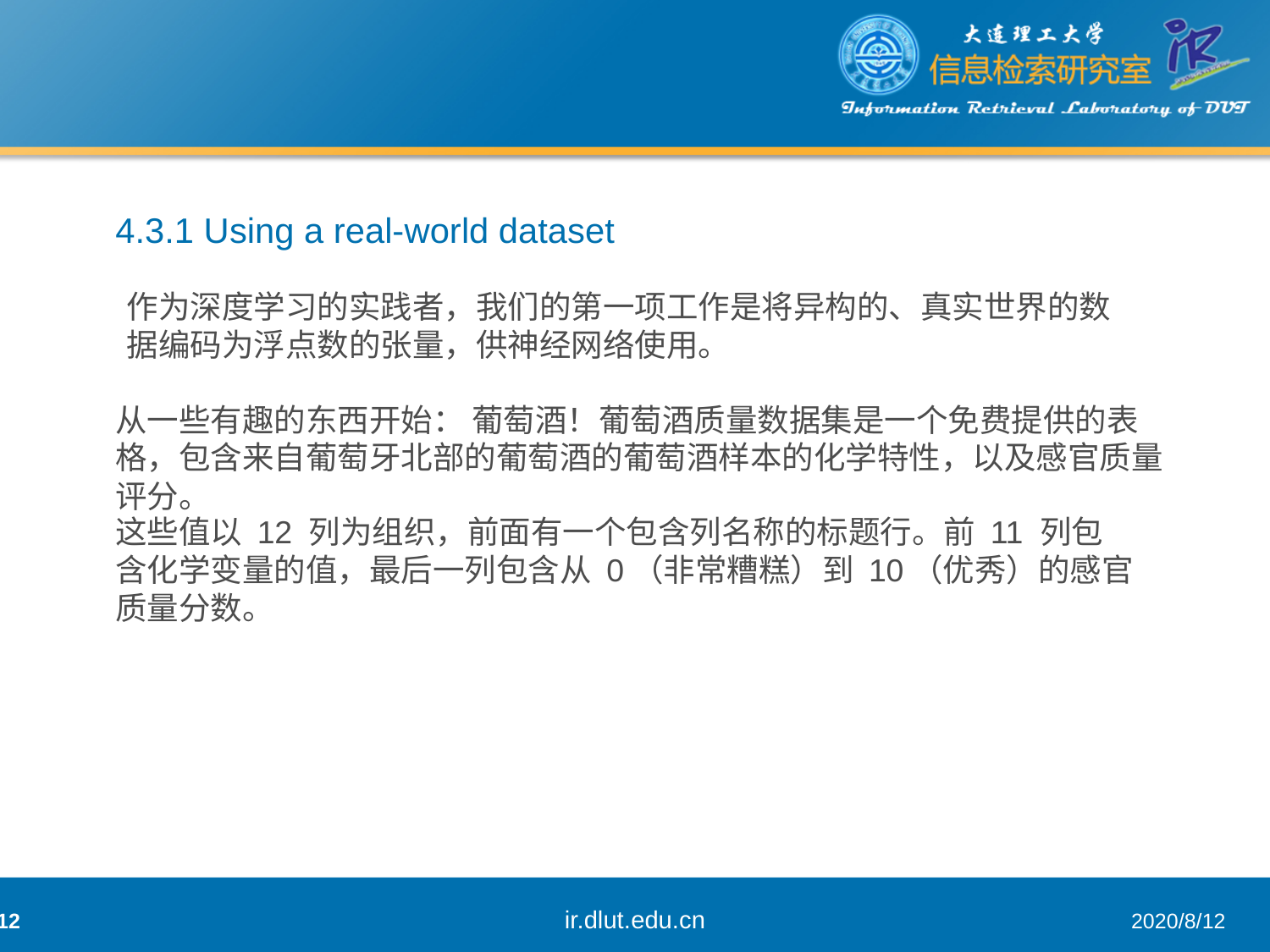

4.3.1 Using a real-world dataset
作为深度学习的实践者，我们的第一项工作是将异构的、真实世界的数据编码为浮点数的张量，供神经网络使用。
从一些有趣的东西开始： 葡萄酒！葡萄酒质量数据集是一个免费提供的表格，包含来自葡萄牙北部的葡萄酒的葡萄酒样本的化学特性，以及感官质量评分。
这些值以 12 列为组织，前面有一个包含列名称的标题行。前 11 列包含化学变量的值，最后一列包含从 0（非常糟糕）到 10（优秀）的感官质量分数。